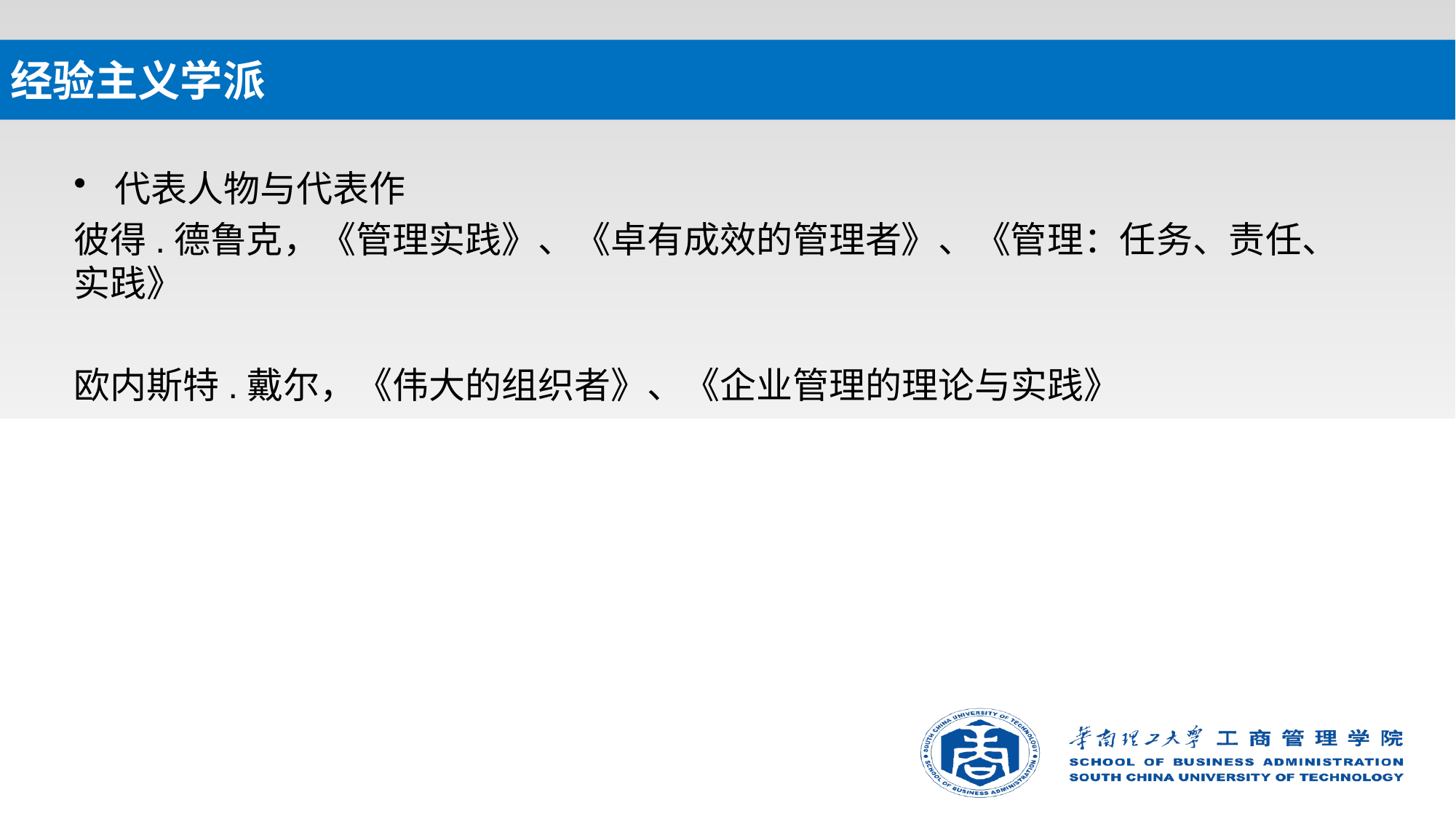

# 经验主义学派
代表人物与代表作
彼得.德鲁克，《管理实践》、《卓有成效的管理者》、《管理：任务、责任、实践》

欧内斯特.戴尔，《伟大的组织者》、《企业管理的理论与实践》